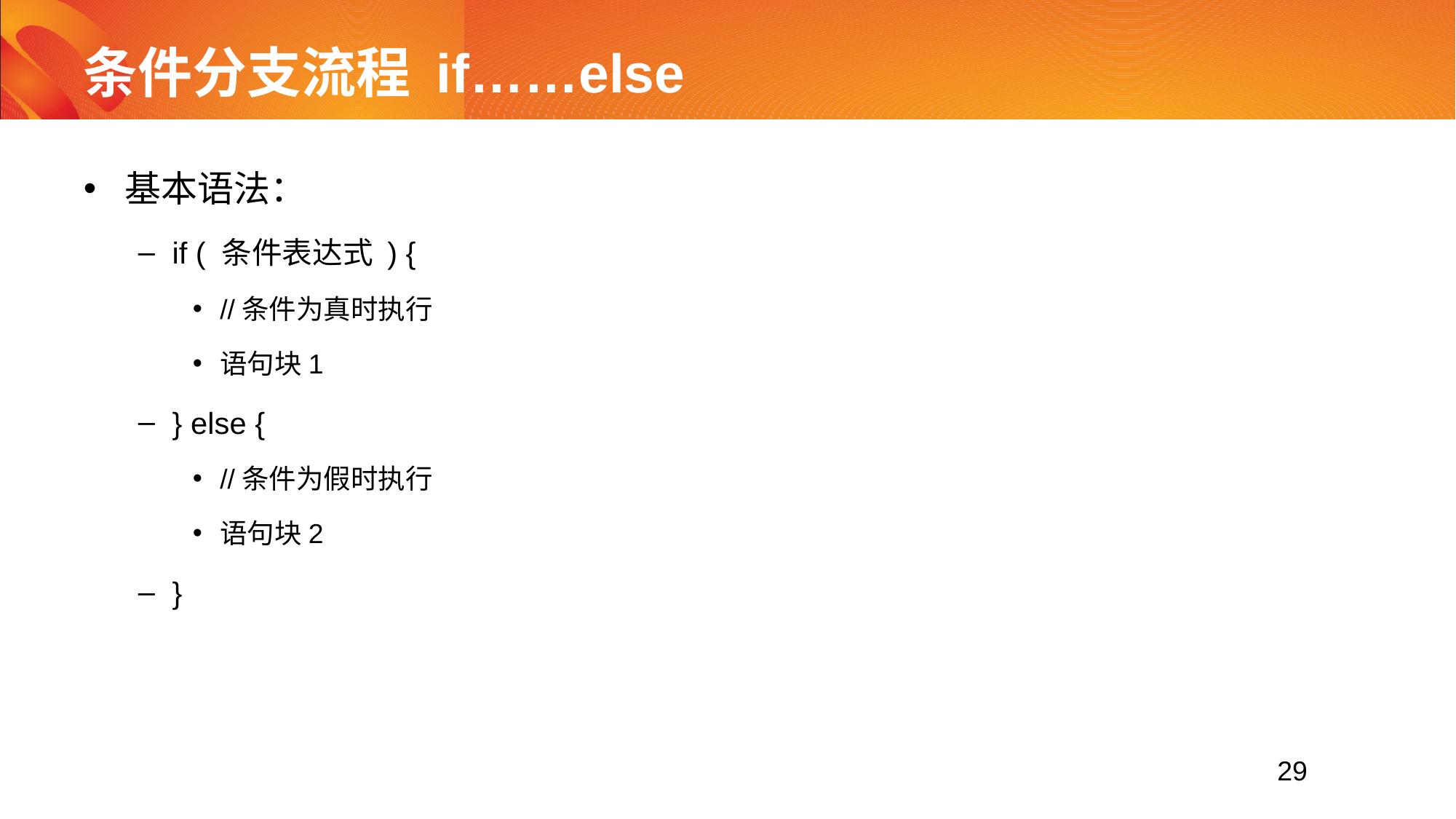

# 条件分支流程 if……else
基本语法：
if ( 条件表达式 ) {
//条件为真时执行
语句块1
} else {
//条件为假时执行
语句块2
}